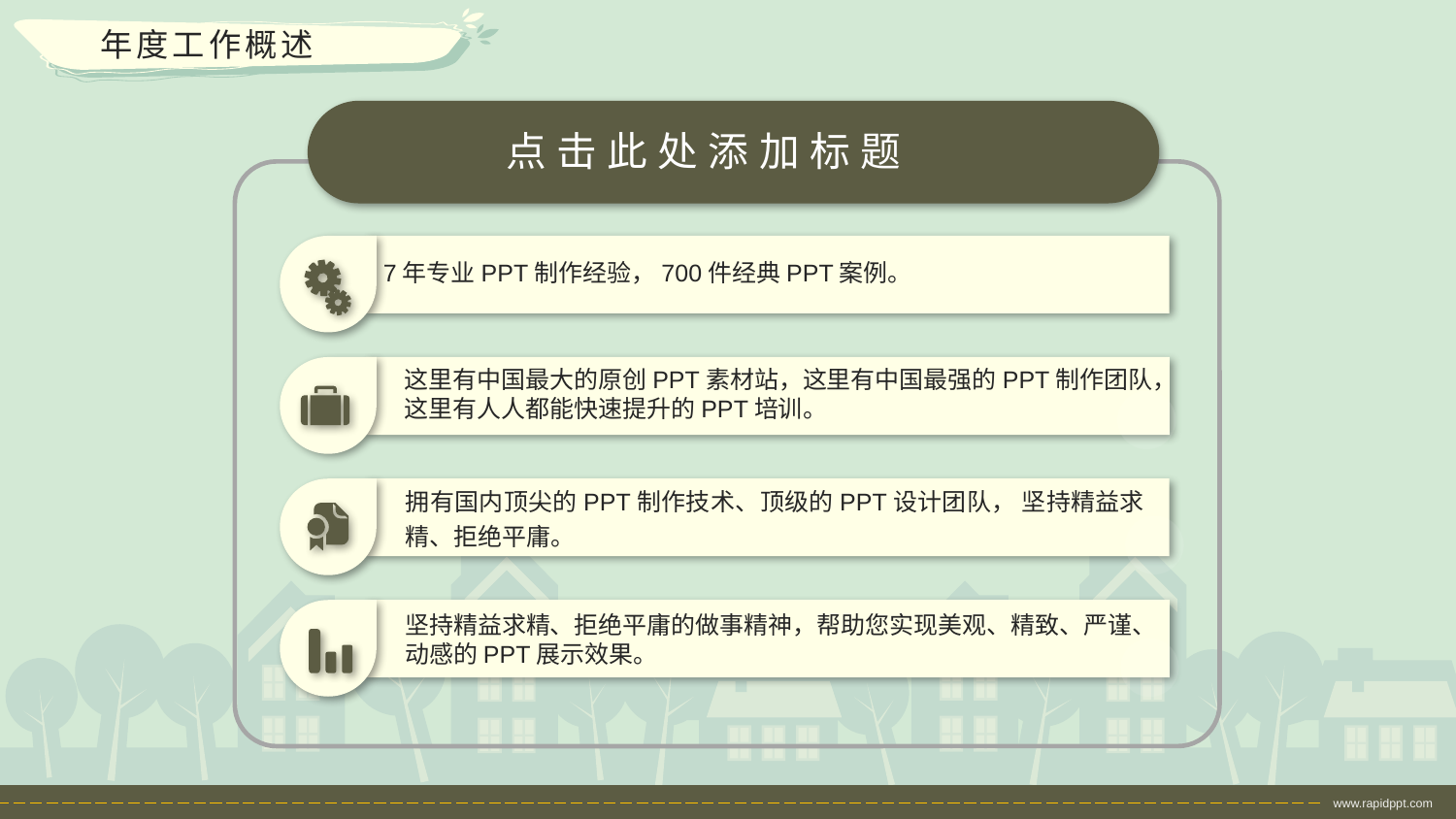

年度工作概述

点击此处添加标题

7年专业PPT制作经验，700件经典PPT案例。

这里有中国最大的原创PPT素材站，这里有中国最强的PPT制作团队，这里有人人都能快速提升的PPT培训。

拥有国内顶尖的PPT制作技术、顶级的PPT设计团队， 坚持精益求精、拒绝平庸。

坚持精益求精、拒绝平庸的做事精神，帮助您实现美观、精致、严谨、动感的PPT展示效果。